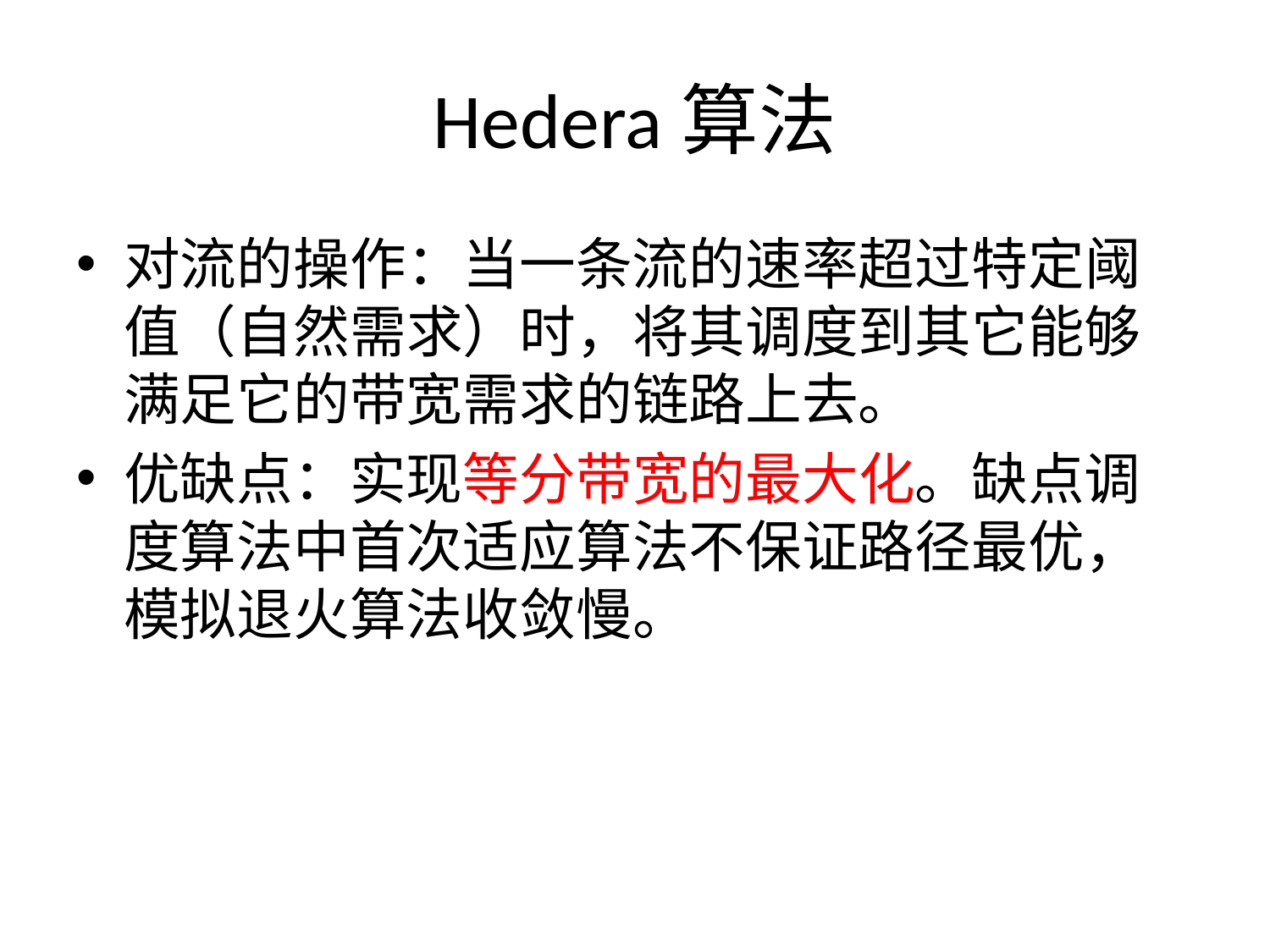

# Hedera算法
对流的操作：当一条流的速率超过特定阈值（自然需求）时，将其调度到其它能够满足它的带宽需求的链路上去。
优缺点：实现等分带宽的最大化。缺点调度算法中首次适应算法不保证路径最优，模拟退火算法收敛慢。